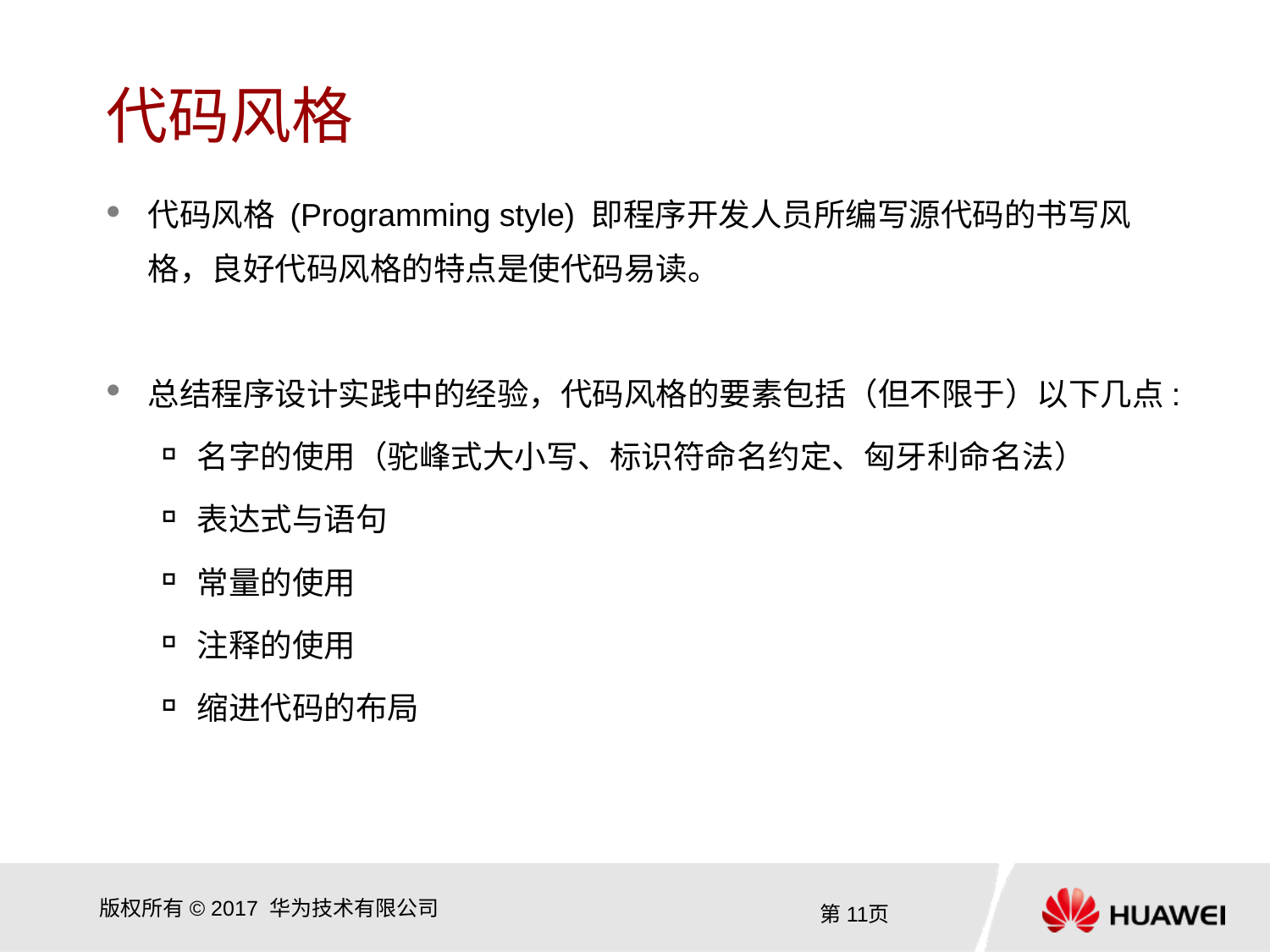

# 代码风格
代码风格 (Programming style) 即程序开发人员所编写源代码的书写风格，良好代码风格的特点是使代码易读。

总结程序设计实践中的经验，代码风格的要素包括（但不限于）以下几点:
名字的使用（驼峰式大小写、标识符命名约定、匈牙利命名法）
表达式与语句
常量的使用
注释的使用
缩进代码的布局